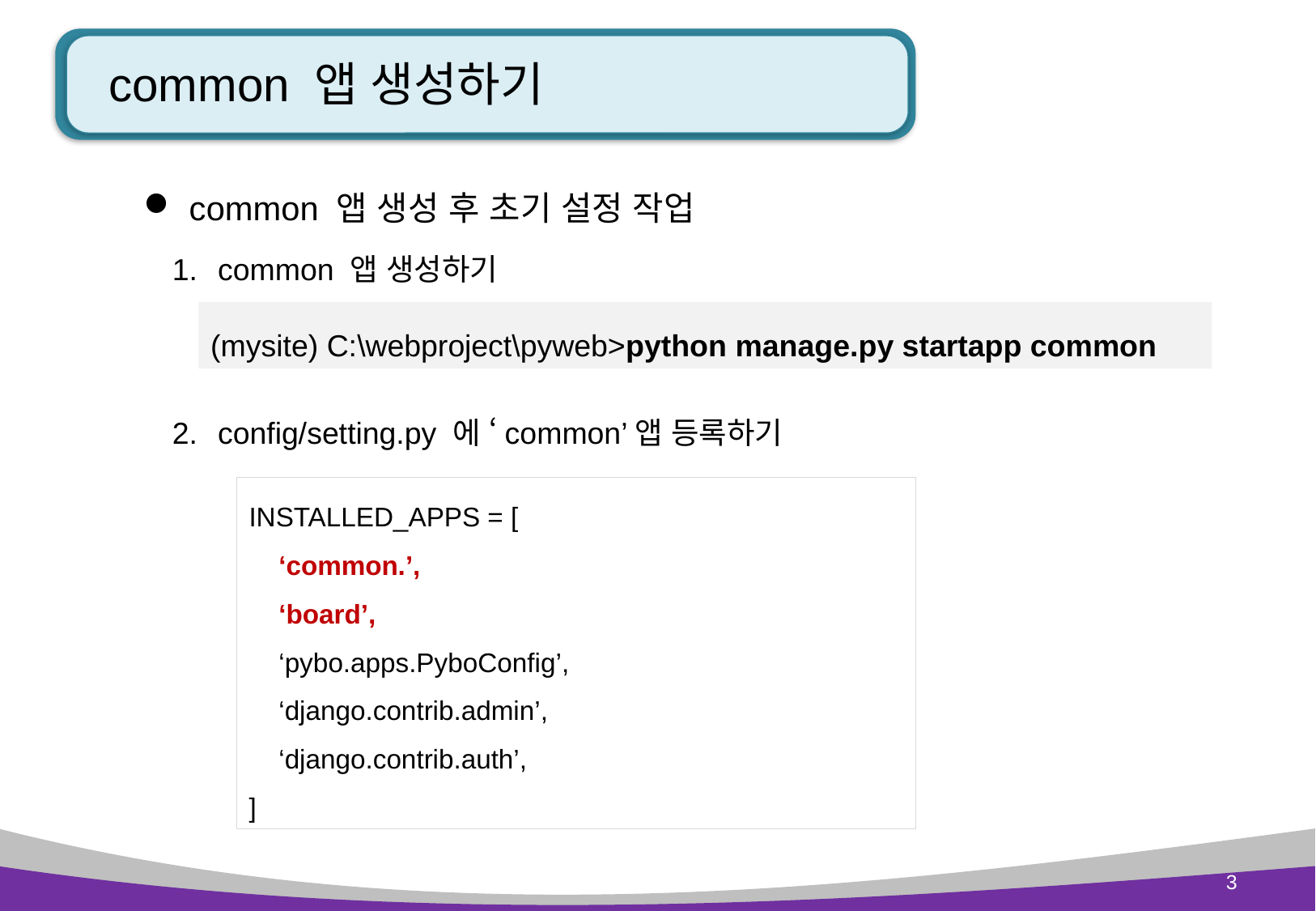

# common 앱 생성하기
common 앱 생성 후 초기 설정 작업
common 앱 생성하기

config/setting.py 에 ‘common’앱 등록하기
(mysite) C:\webproject\pyweb>python manage.py startapp common
INSTALLED_APPS = [
    ‘common.’,
    ‘board’,
    ‘pybo.apps.PyboConfig’,
    ‘django.contrib.admin’,
    ‘django.contrib.auth’,
]
3